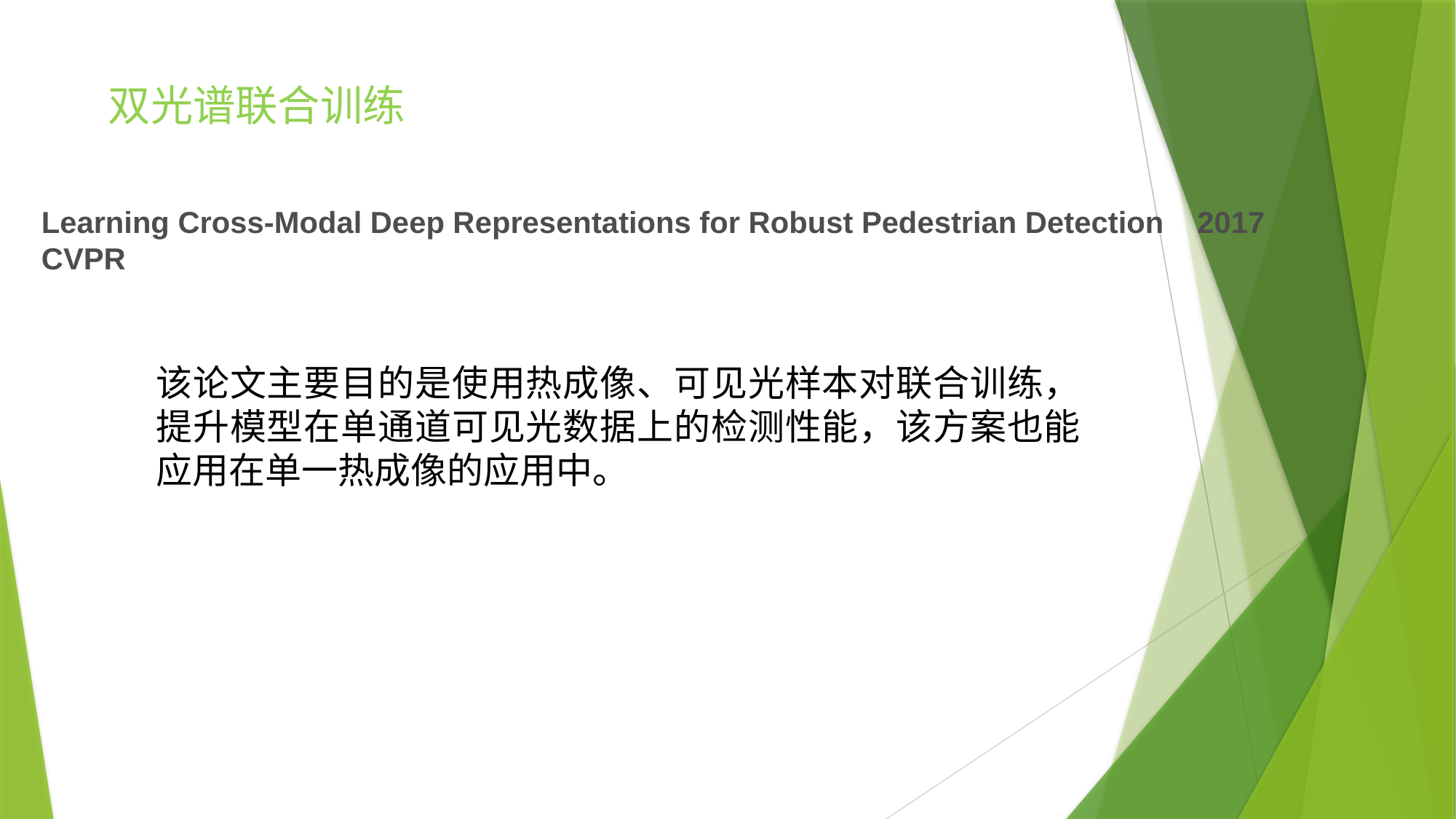

双光谱联合训练
Learning Cross-Modal Deep Representations for Robust Pedestrian Detection    2017 CVPR
该论文主要目的是使用热成像、可见光样本对联合训练，提升模型在单通道可见光数据上的检测性能，该方案也能应用在单一热成像的应用中。